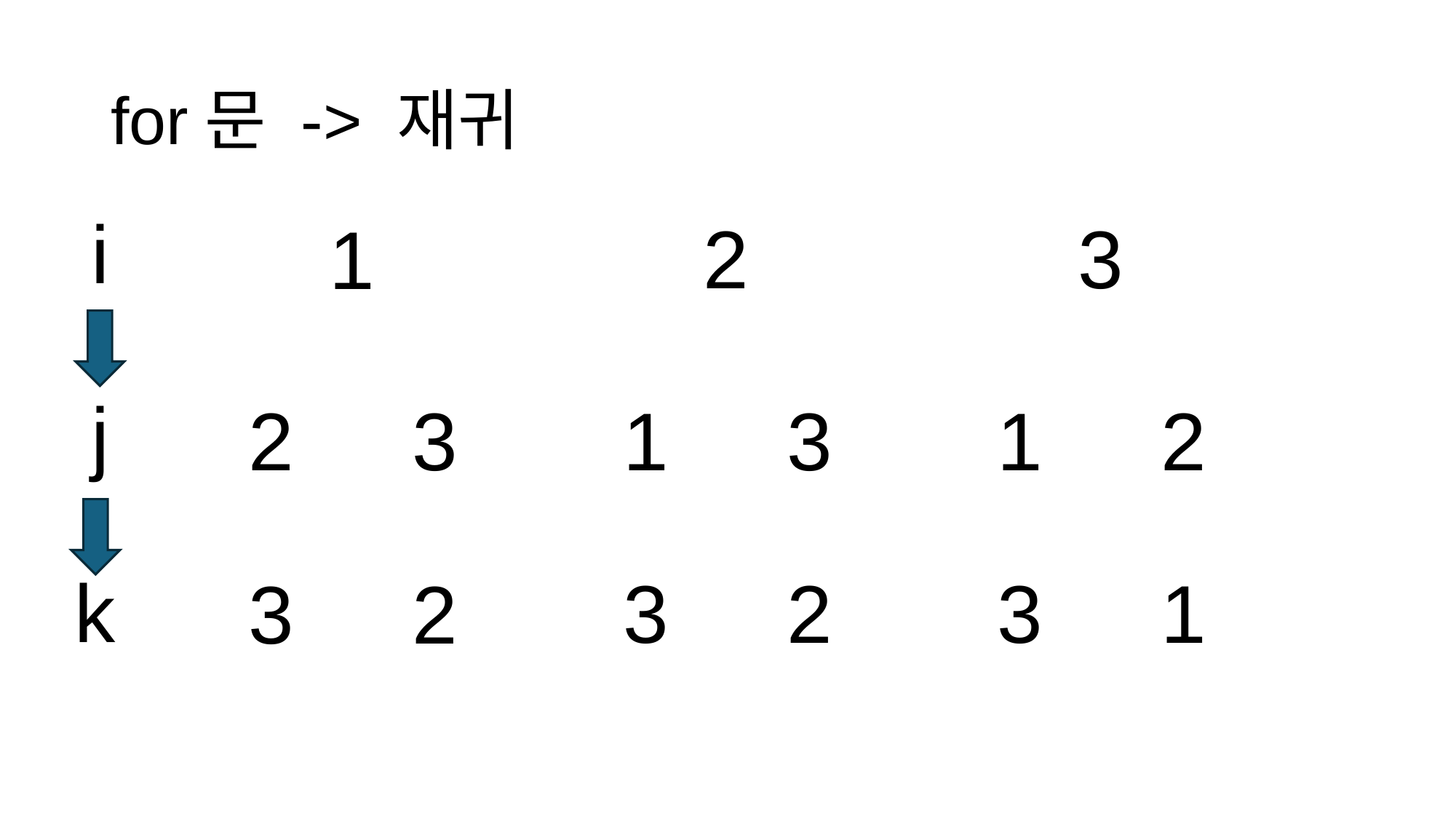

# for문 -> 재귀
i
2
1
3
3
2
3
1
2
3
1
1
2
3
3
2

j

k